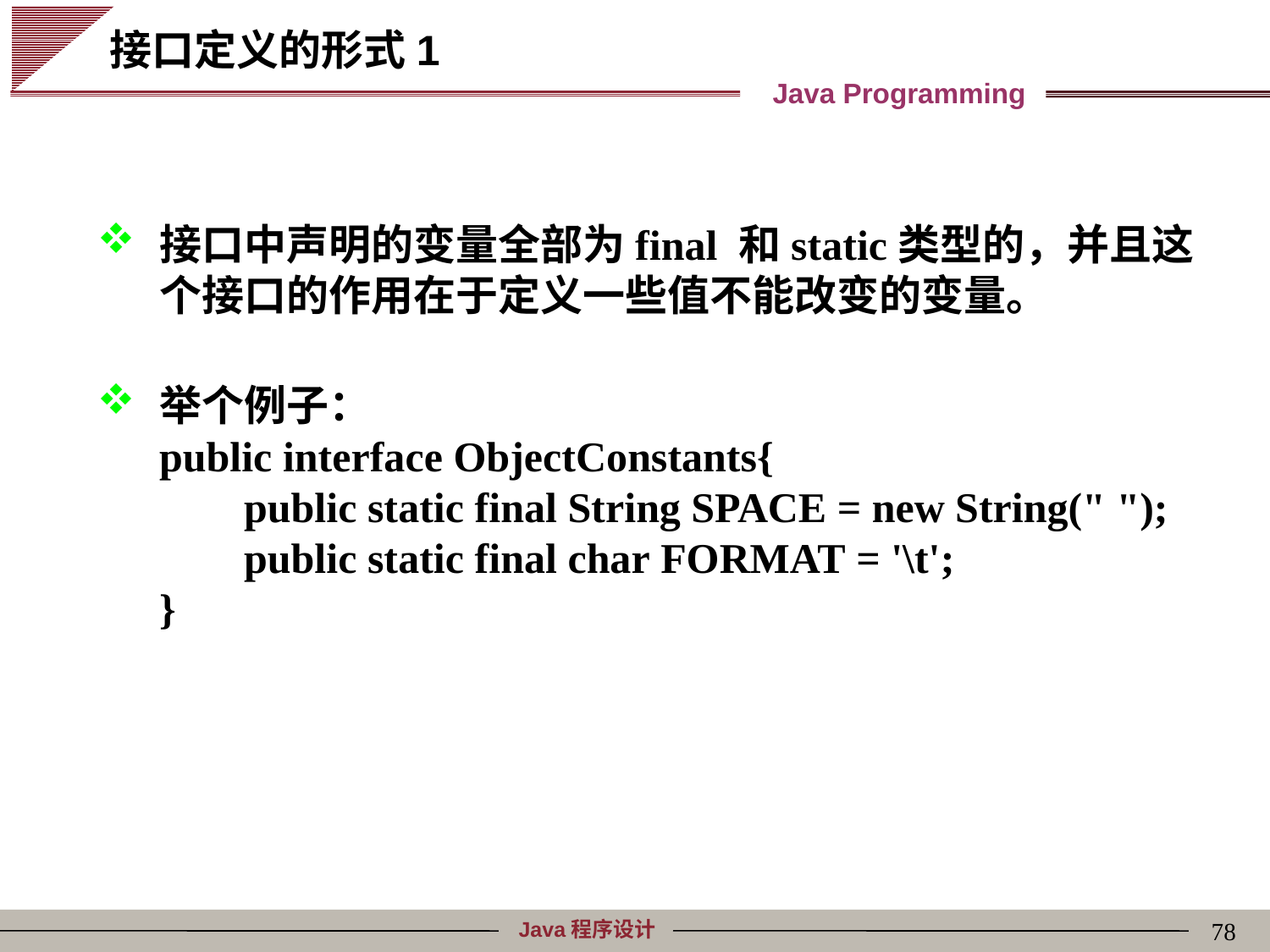

# 接口定义的形式1
接口中声明的变量全部为final 和static类型的，并且这个接口的作用在于定义一些值不能改变的变量。
举个例子：
public interface ObjectConstants{
        public static final String SPACE = new String(" ");
        public static final char FORMAT = '\t';
}